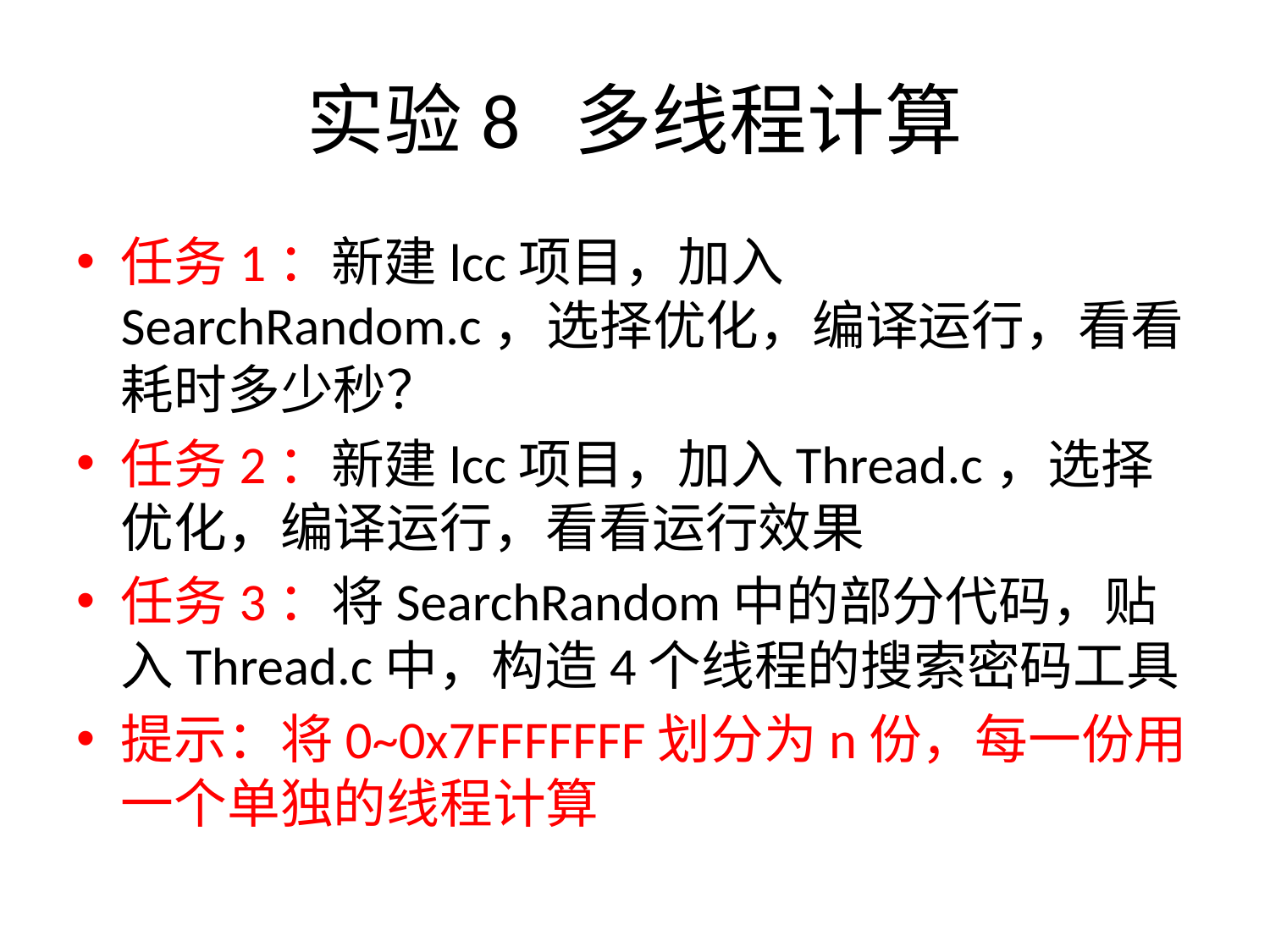

# 实验8  多线程计算
任务1：新建lcc项目，加入SearchRandom.c，选择优化，编译运行，看看耗时多少秒？
任务2：新建lcc项目，加入Thread.c，选择优化，编译运行，看看运行效果
任务3：将SearchRandom中的部分代码，贴入Thread.c中，构造4个线程的搜索密码工具
提示：将0~0x7FFFFFFF划分为n份，每一份用一个单独的线程计算